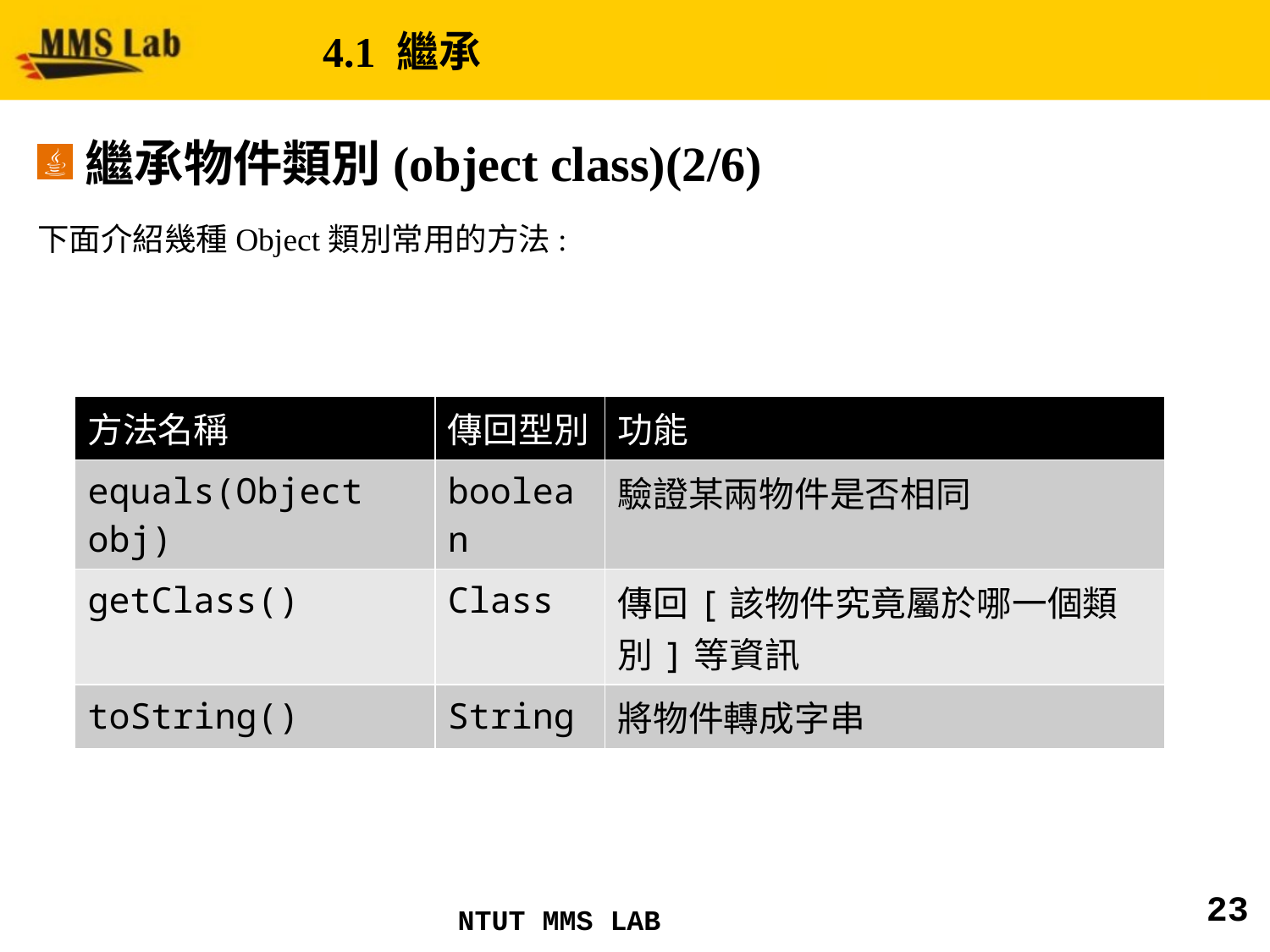

# 4.1 繼承
繼承物件類別(object class)(2/6)
下面介紹幾種Object類別常用的方法:
| 方法名稱 | 傳回型別 | 功能 |
| --- | --- | --- |
| equals(Object obj) | boolean | 驗證某兩物件是否相同 |
| getClass() | Class | 傳回[該物件究竟屬於哪一個類別]等資訊 |
| toString() | String | 將物件轉成字串 |
23
NTUT MMS LAB